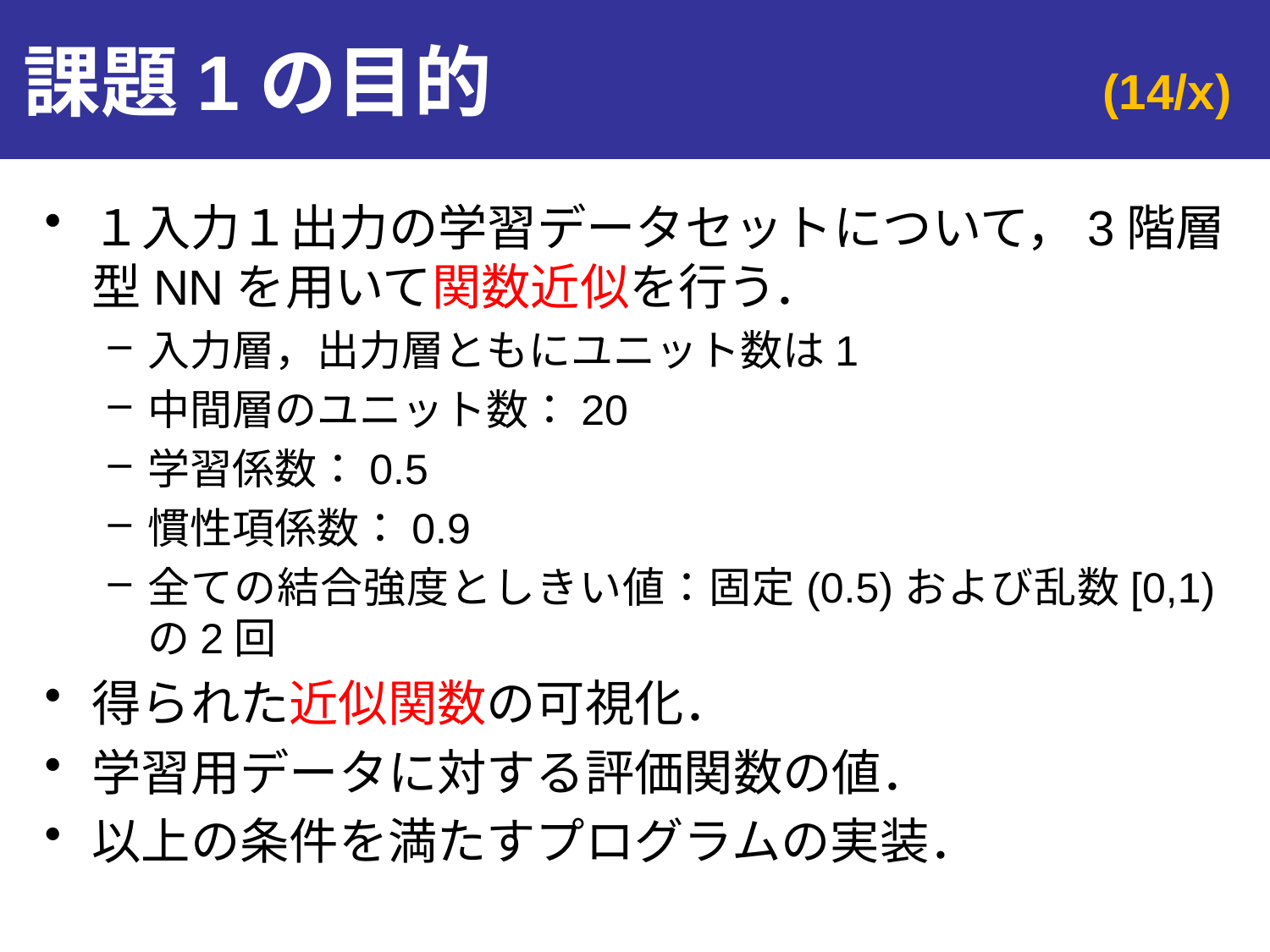

# 課題1の目的
１入力１出力の学習データセットについて，3階層型NNを用いて関数近似を行う．
入力層，出力層ともにユニット数は1
中間層のユニット数：20
学習係数：0.5
慣性項係数：0.9
全ての結合強度としきい値：固定(0.5)および乱数[0,1)の2回
得られた近似関数の可視化．
学習用データに対する評価関数の値．
以上の条件を満たすプログラムの実装．